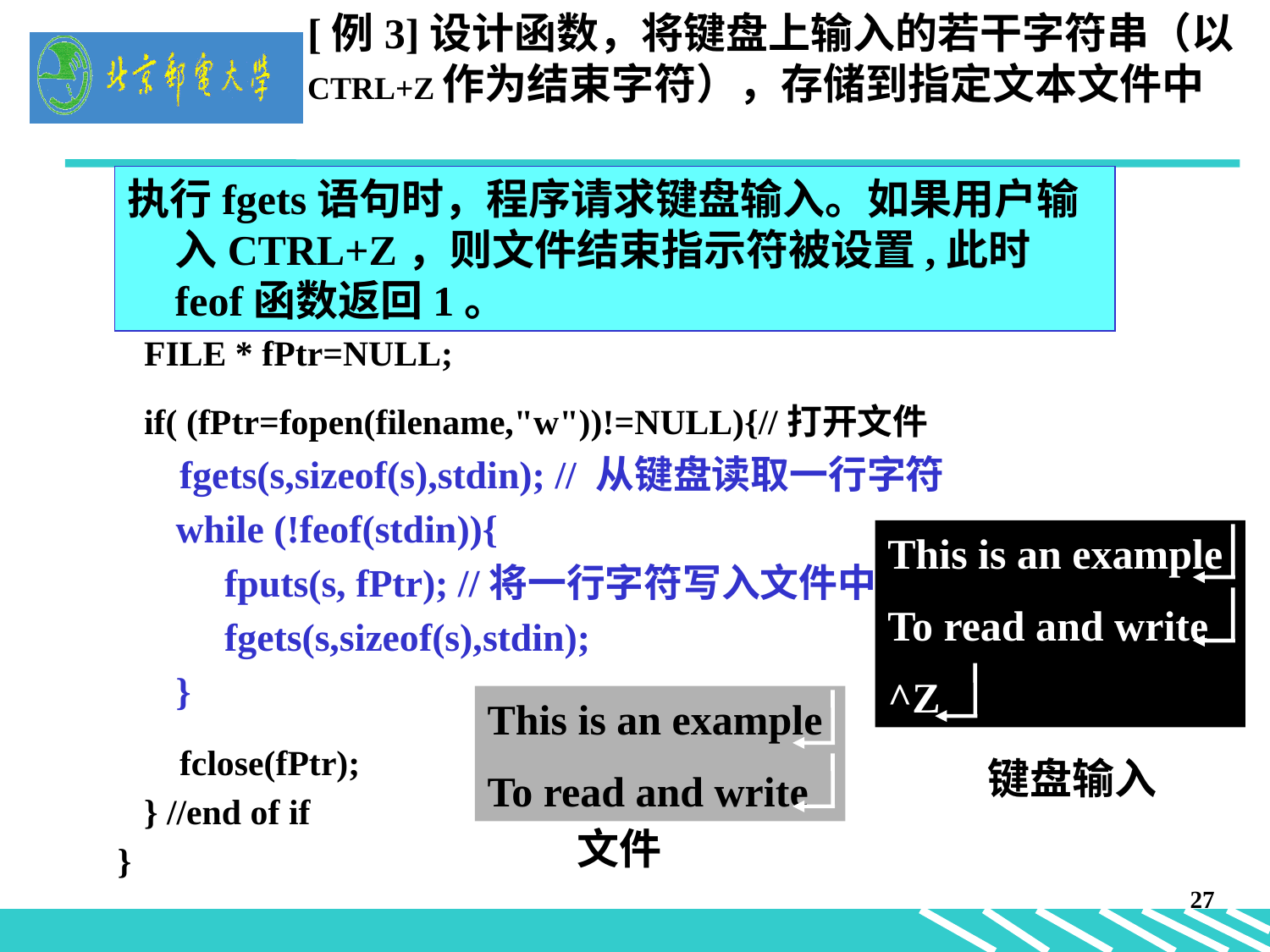

[例3]设计函数，将键盘上输入的若干字符串（以CTRL+Z作为结束字符），存储到指定文本文件中
执行fgets语句时，程序请求键盘输入。如果用户输入CTRL+Z，则文件结束指示符被设置,此时feof函数返回1。
void writeFileFromKeyboard(char * filename)
{
   char s[100];
   FILE * fPtr=NULL;

   if( (fPtr=fopen(filename,"w"))!=NULL){//打开文件
       fgets(s,sizeof(s),stdin); // 从键盘读取一行字符
      while (!feof(stdin)){
           fputs(s, fPtr); //将一行字符写入文件中
           fgets(s,sizeof(s),stdin);
      }

       fclose(fPtr);
   } //end of if
}
This is an example
To read and write
^Z

This is an example
To read and write

键盘输入

文件
27